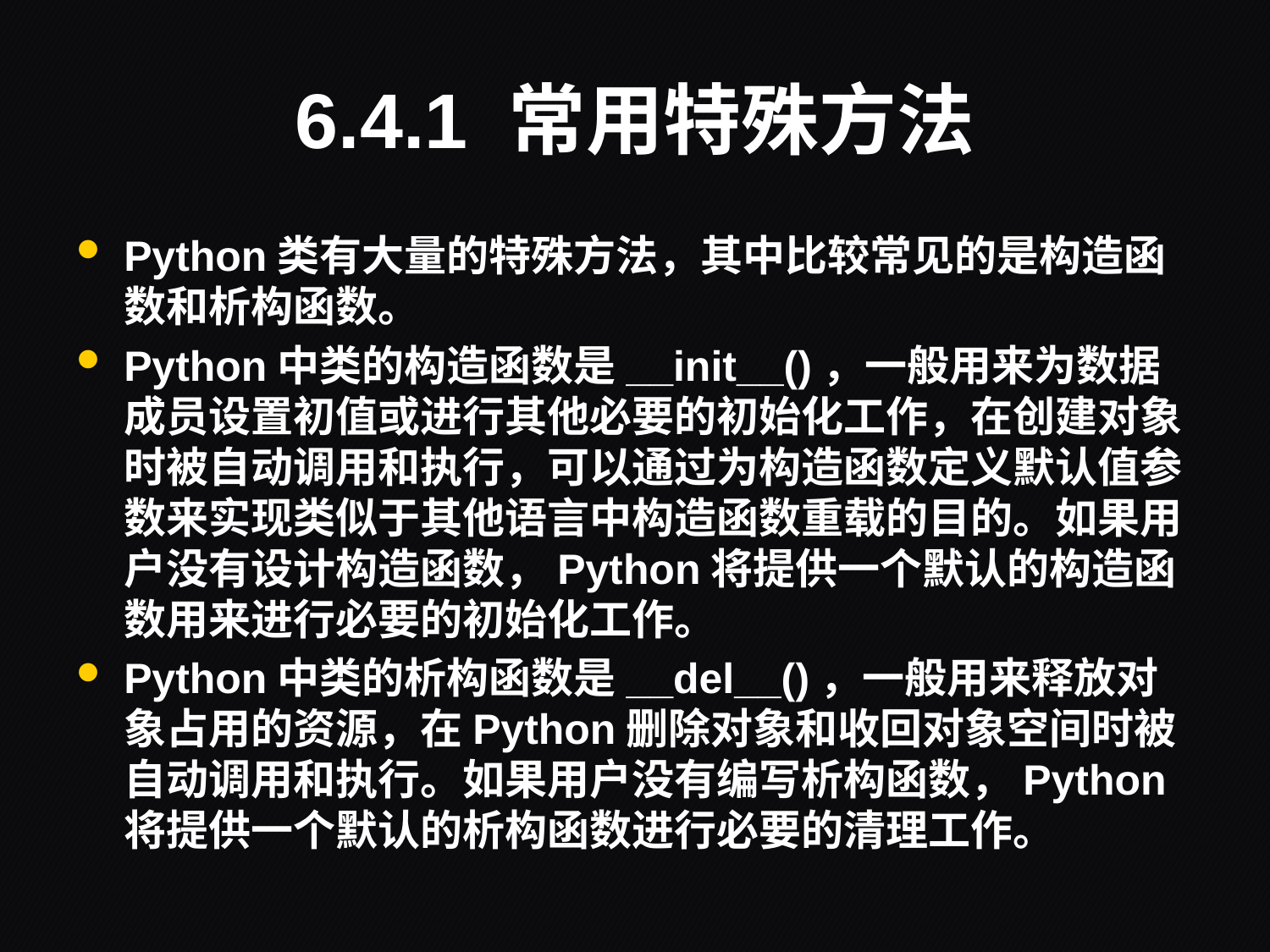

# 6.4.1 常用特殊方法
Python类有大量的特殊方法，其中比较常见的是构造函数和析构函数。
Python中类的构造函数是__init__()，一般用来为数据成员设置初值或进行其他必要的初始化工作，在创建对象时被自动调用和执行，可以通过为构造函数定义默认值参数来实现类似于其他语言中构造函数重载的目的。如果用户没有设计构造函数，Python将提供一个默认的构造函数用来进行必要的初始化工作。
Python中类的析构函数是__del__()，一般用来释放对象占用的资源，在Python删除对象和收回对象空间时被自动调用和执行。如果用户没有编写析构函数，Python将提供一个默认的析构函数进行必要的清理工作。